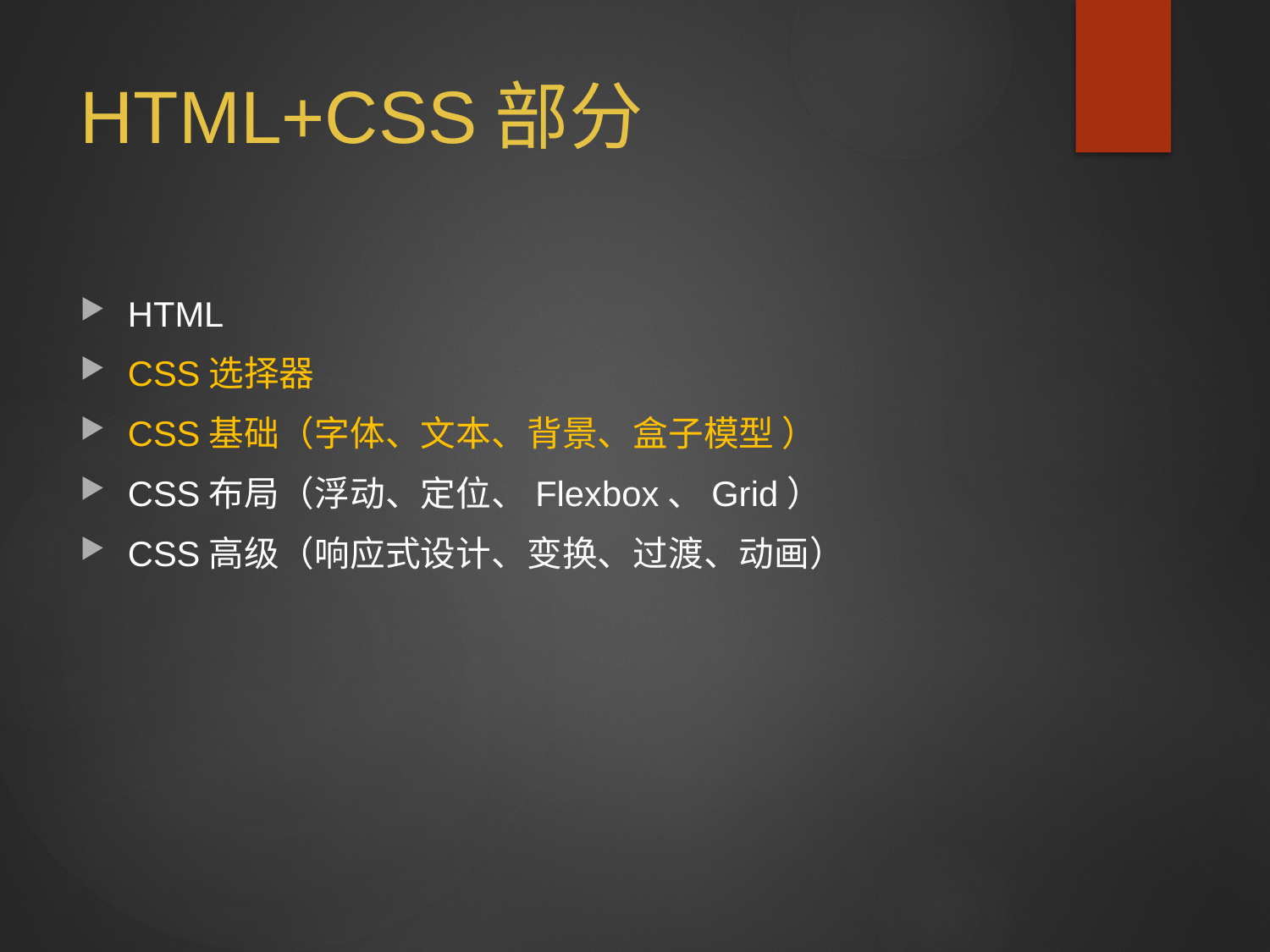

3
# HTML+CSS部分
HTML
CSS选择器
CSS基础（字体、文本、背景、盒子模型 ）
CSS布局（浮动、定位、Flexbox、Grid）
CSS高级（响应式设计、变换、过渡、动画）